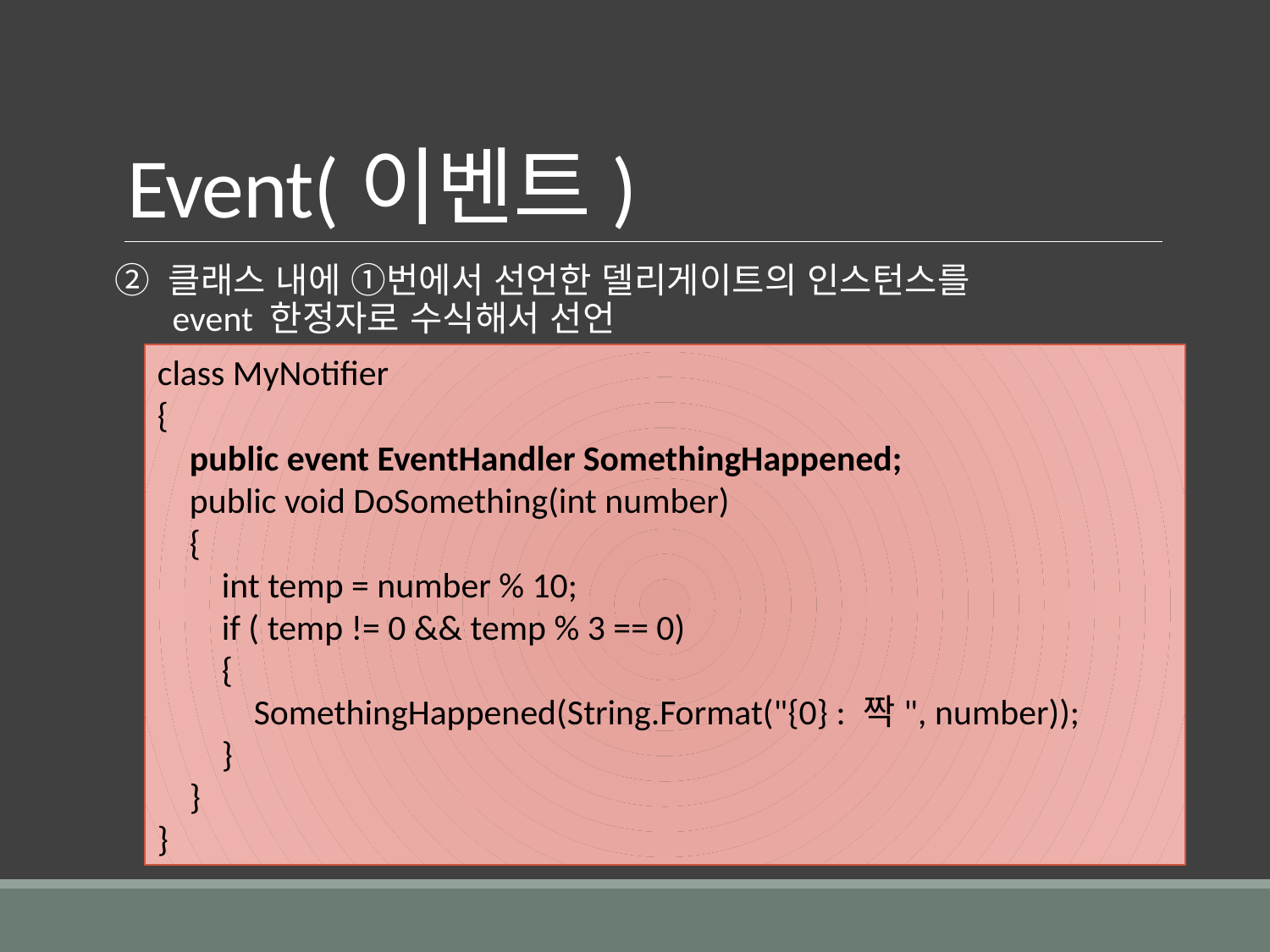

# Event(이벤트)
② 클래스 내에 ①번에서 선언한 델리게이트의 인스턴스를
     event 한정자로 수식해서 선언

class MyNotifier
{
    public event EventHandler SomethingHappened;
    public void DoSomething(int number)
    {
        int temp = number % 10;
        if ( temp != 0 && temp % 3 == 0)
        {
            SomethingHappened(String.Format("{0} : 짝", number));
        }
    }
}